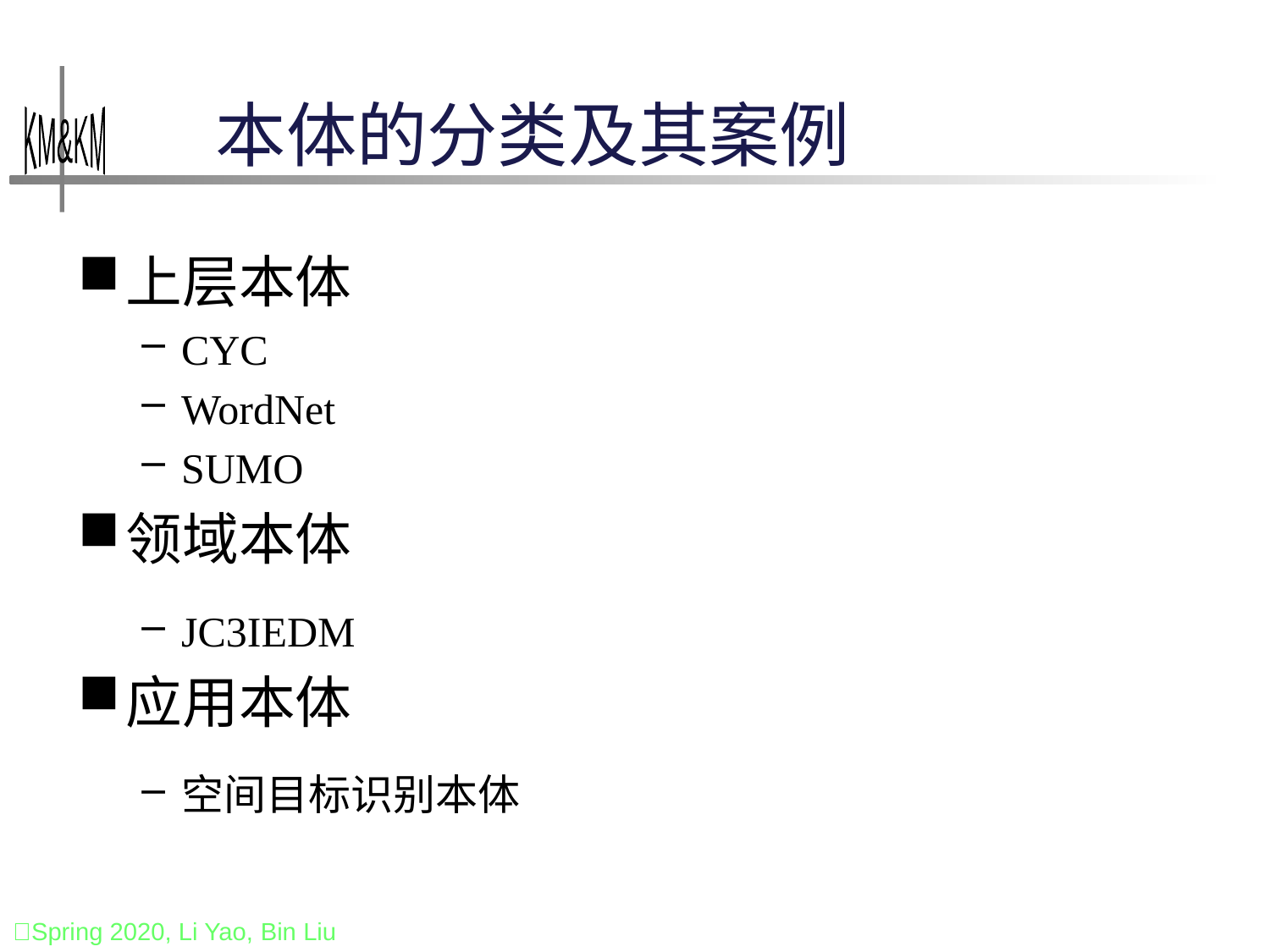

# 本体的分类及其案例
上层本体
CYC
WordNet
SUMO
领域本体
JC3IEDM
应用本体
空间目标识别本体